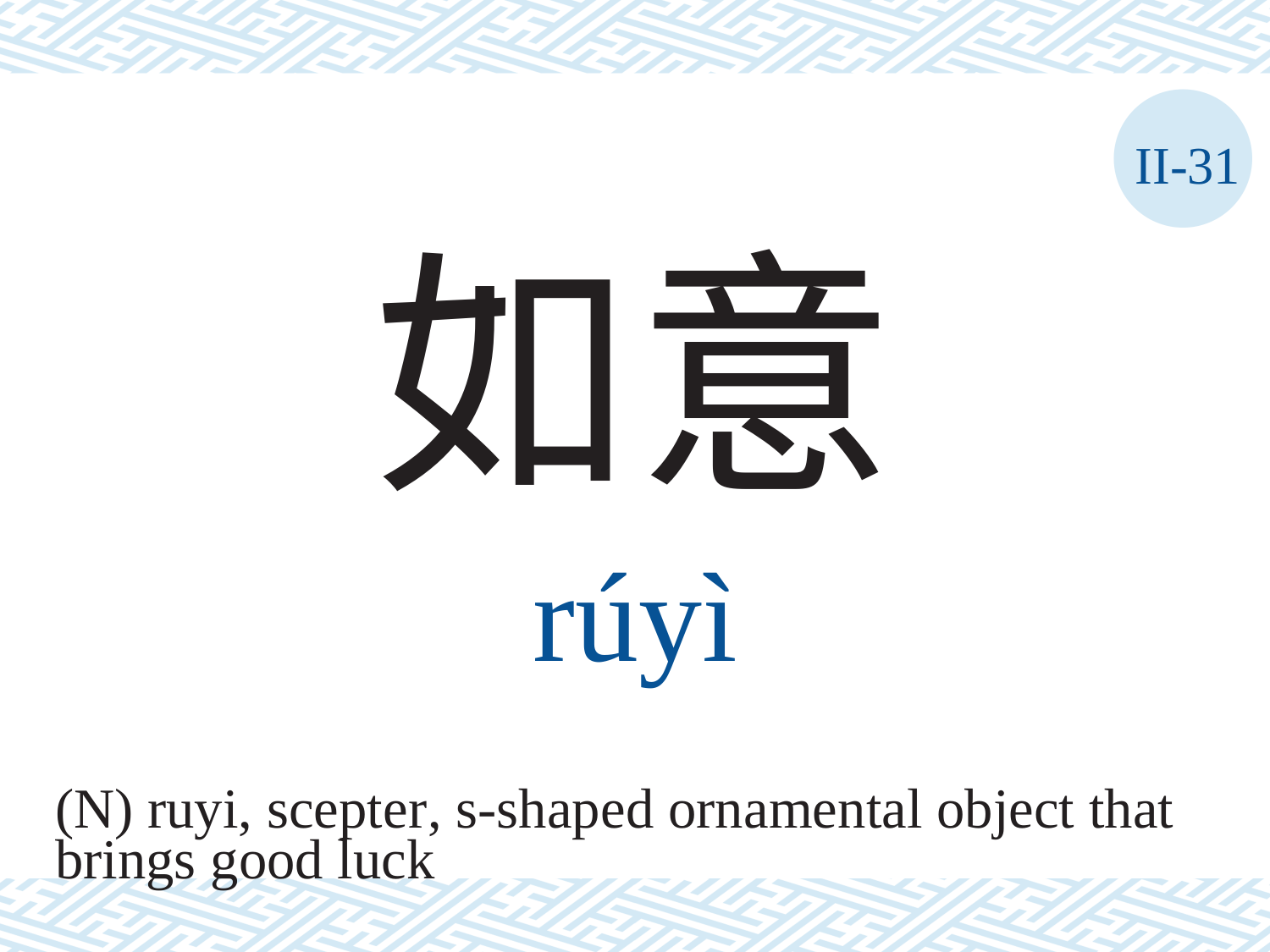

II-31
如意
rúyì
(N) ruyi, scepter, s-shaped ornamental object that
brings good luck